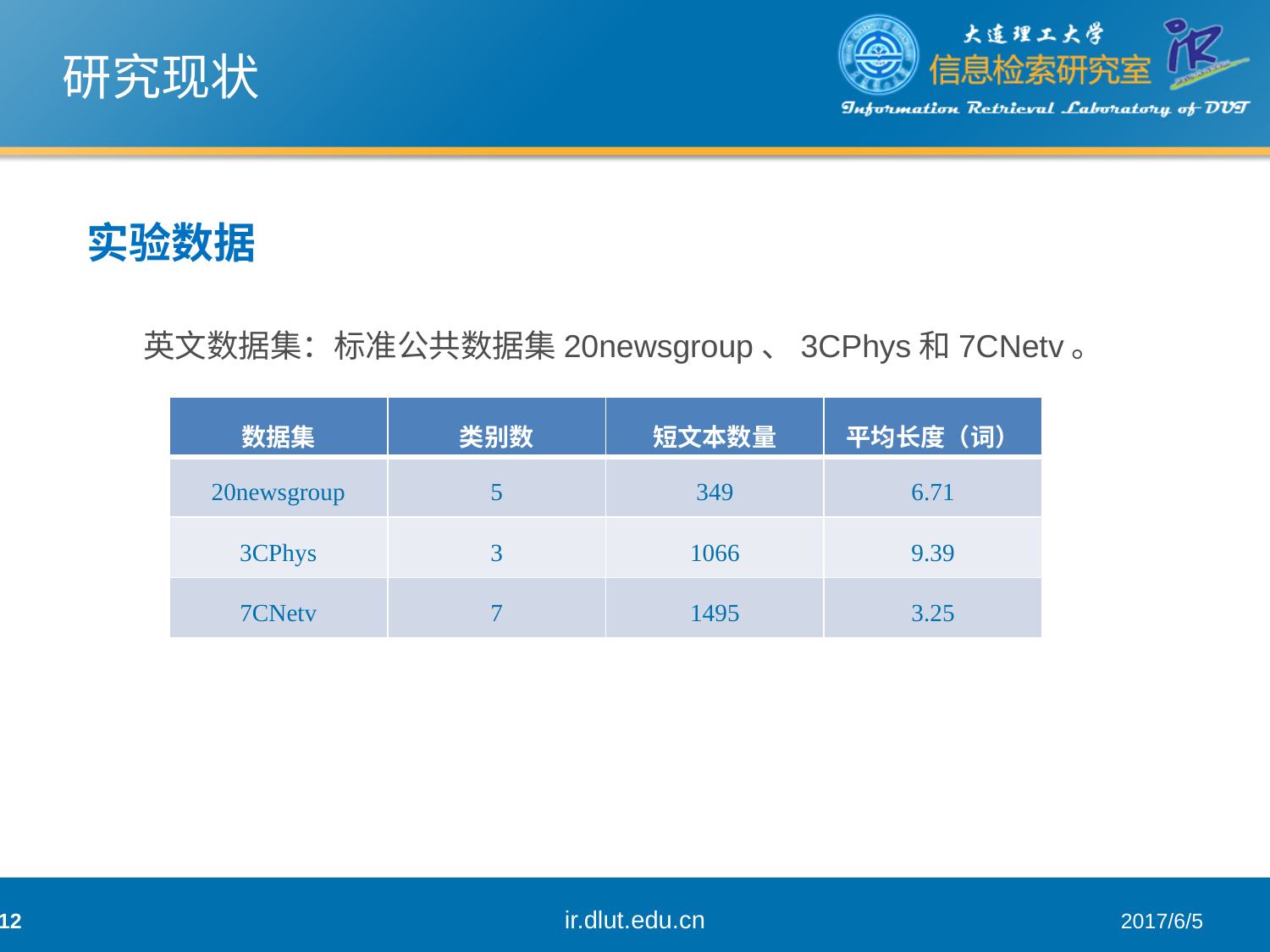

# 研究现状
实验数据
英文数据集：标准公共数据集20newsgroup、3CPhys和7CNetv。

| 数据集 | 类别数 | 短文本数量 | 平均长度（词） |
| --- | --- | --- | --- |
| 20newsgroup | 5 | 349 | 6.71 |
| 3CPhys | 3 | 1066 | 9.39 |
| 7CNetv | 7 | 1495 | 3.25 |